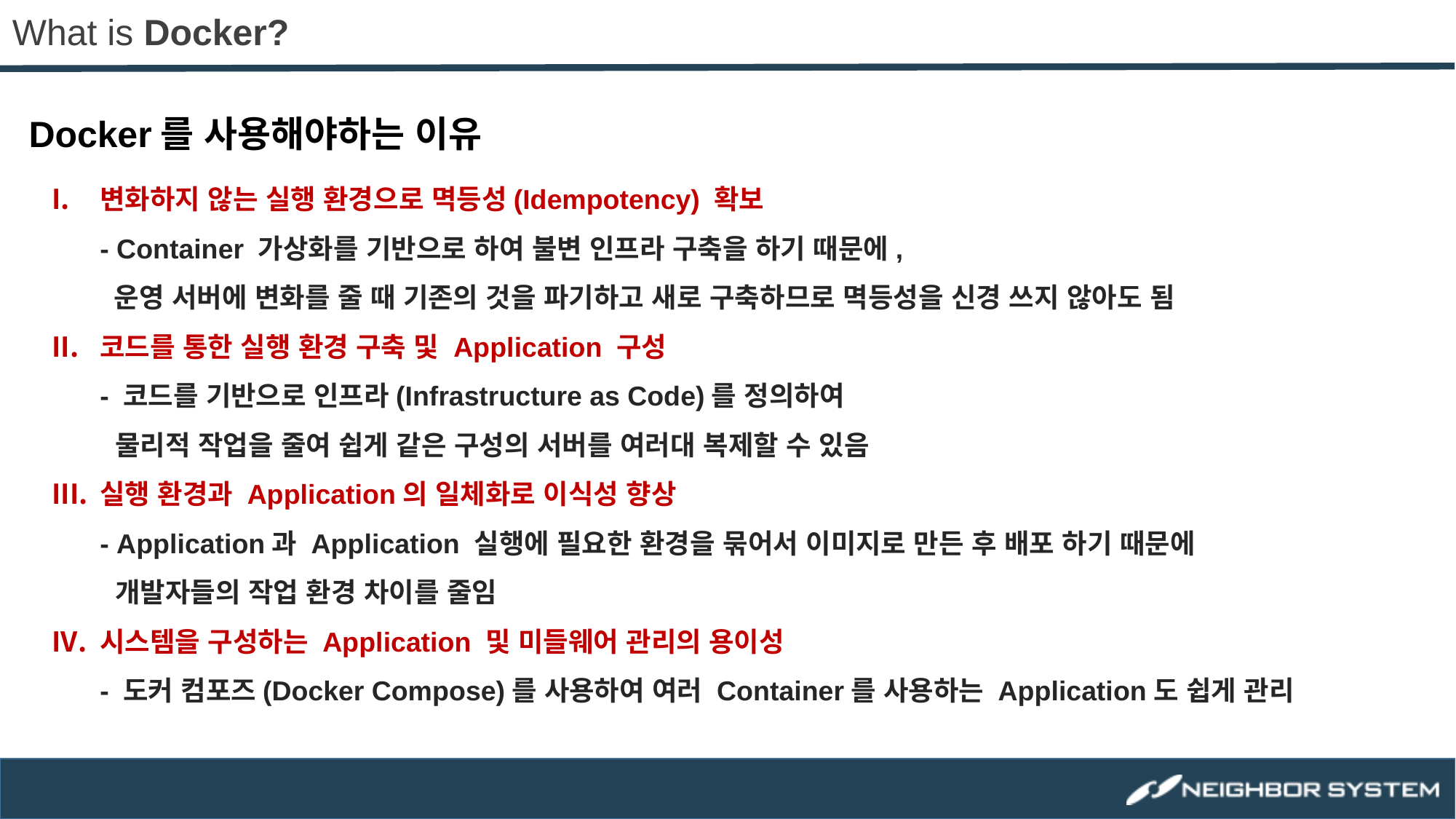

Docker를 사용해야하는 이유
변화하지 않는 실행 환경으로 멱등성(Idempotency) 확보
- Container 가상화를 기반으로 하여 불변 인프라 구축을 하기 때문에,
 운영 서버에 변화를 줄 때 기존의 것을 파기하고 새로 구축하므로 멱등성을 신경 쓰지 않아도 됨
코드를 통한 실행 환경 구축 및 Application 구성
- 코드를 기반으로 인프라(Infrastructure as Code)를 정의하여
  물리적 작업을 줄여 쉽게 같은 구성의 서버를 여러대 복제할 수 있음
실행 환경과 Application의 일체화로 이식성 향상
- Application과 Application 실행에 필요한 환경을 묶어서 이미지로 만든 후 배포 하기 때문에
  개발자들의 작업 환경 차이를 줄임
시스템을 구성하는 Application 및 미들웨어 관리의 용이성
- 도커 컴포즈(Docker Compose)를 사용하여 여러 Container를 사용하는 Application도 쉽게 관리